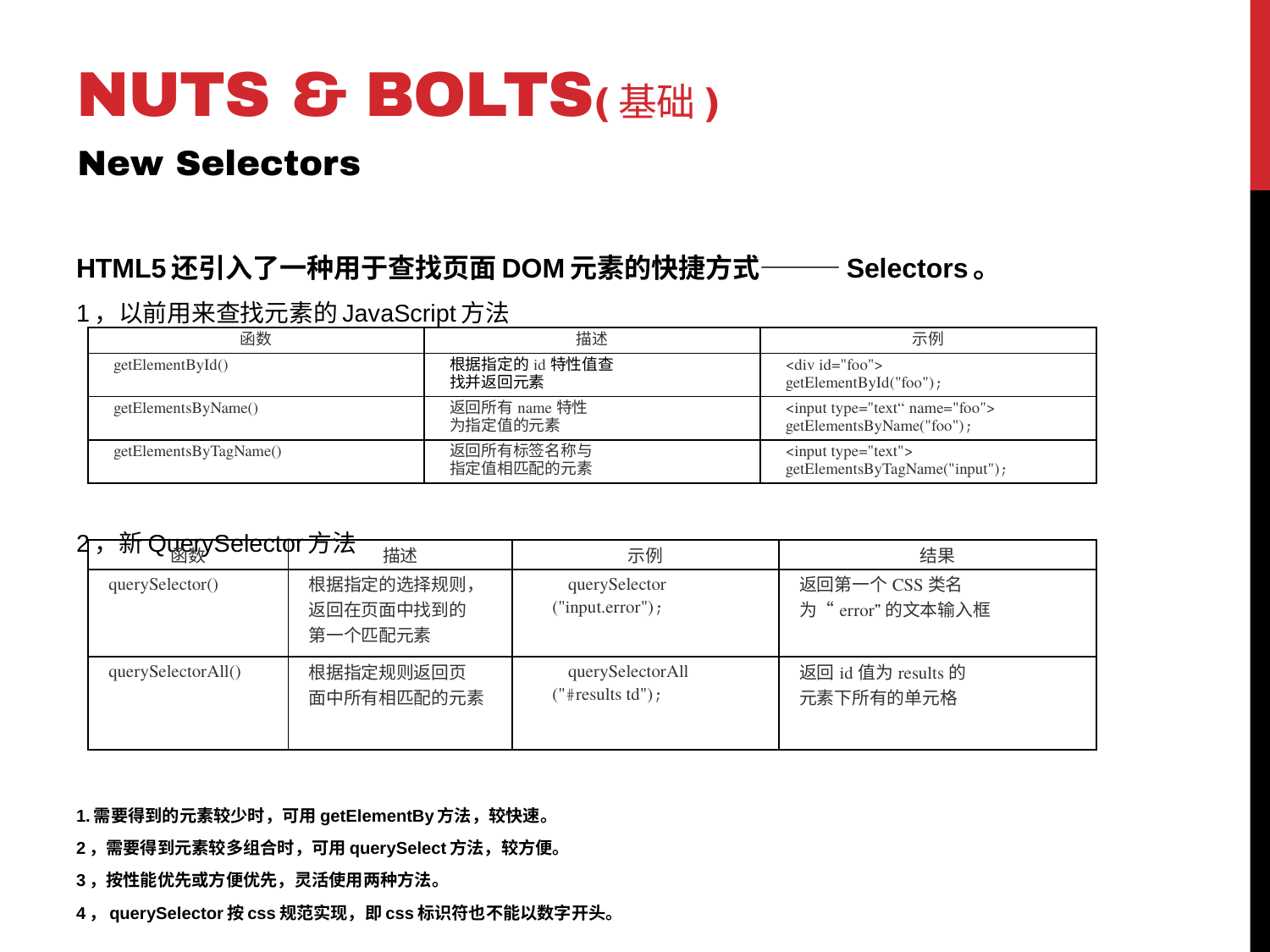

# Nuts & Bolts(基础)
New Selectors
HTML5还引入了一种用于查找页面DOM元素的快捷方式———Selectors。
1，以前用来查找元素的JavaScript方法

2，新QuerySelector方法

1.需要得到的元素较少时，可用getElementBy方法，较快速。
2，需要得到元素较多组合时，可用querySelect方法，较方便。
3，按性能优先或方便优先，灵活使用两种方法。
4，querySelector按css规范实现，即css标识符也不能以数字开头。

| 函数 | 描述 | 示例 |
| --- | --- | --- |
| getElementById() | 根据指定的id特性值查 找并返回元素 | <div id="foo"> getElementById("foo"); |
| getElementsByName() | 返回所有name特性 为指定值的元素 | <input type="text“ name="foo"> getElementsByName("foo"); |
| getElementsByTagName() | 返回所有标签名称与 指定值相匹配的元素 | <input type="text"> getElementsByTagName("input"); |
| 函数 | 描述 | 示例 | 结果 |
| --- | --- | --- | --- |
| querySelector() | 根据指定的选择规则， 返回在页面中找到的 第一个匹配元素 | querySelector ("input.error"); | 返回第一个CSS类名 为“error”的文本输入框 |
| querySelectorAll() | 根据指定规则返回页 面中所有相匹配的元素 | querySelectorAll ("#results td"); | 返回id值为results的 元素下所有的单元格 |